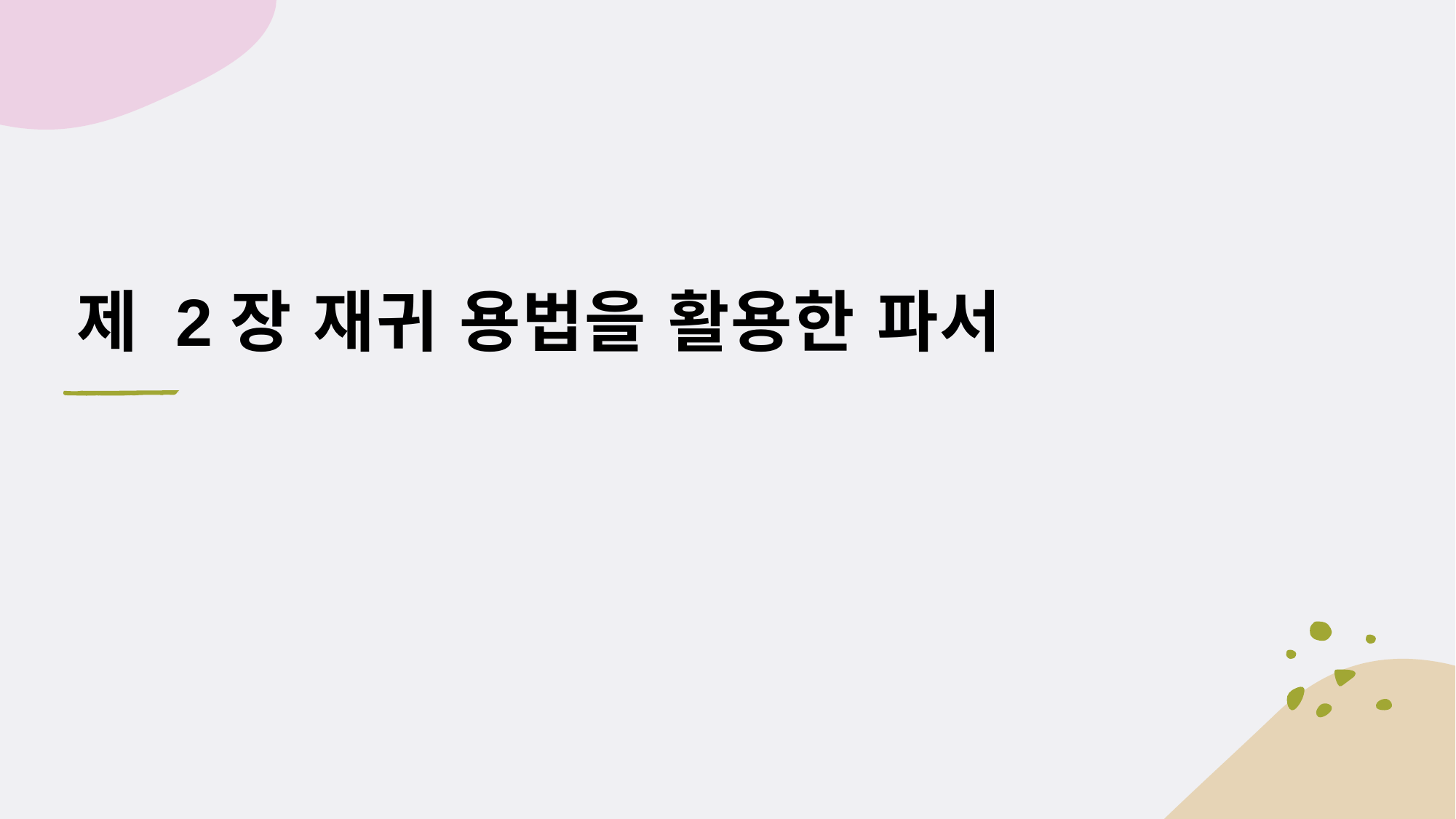

# 제 2장 재귀 용법을 활용한 파서